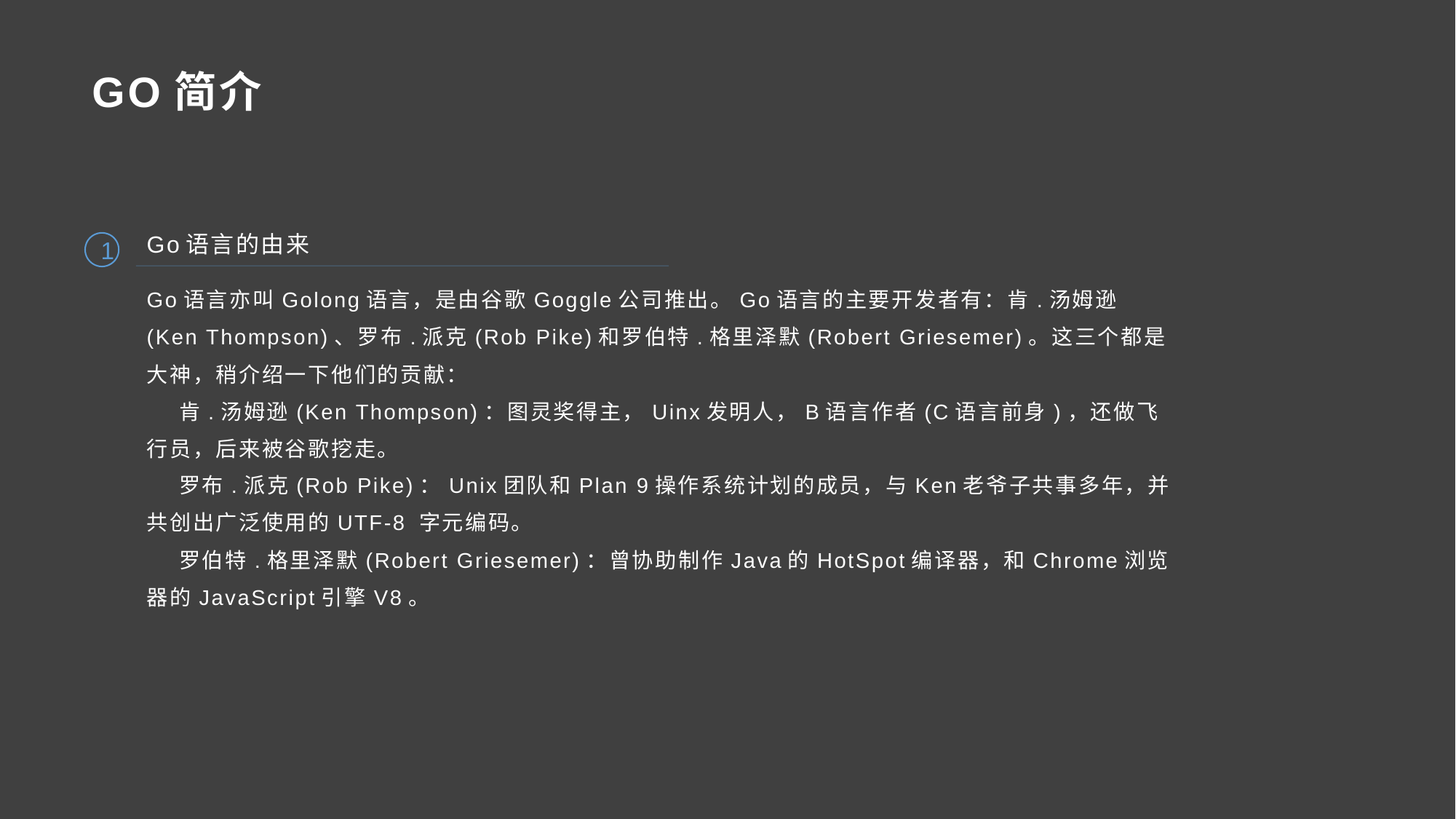

GO简介
Go语言的由来
1
Go语言亦叫Golong语言，是由谷歌Goggle公司推出。Go语言的主要开发者有：肯.汤姆逊(Ken Thompson)、罗布.派克(Rob Pike)和罗伯特.格里泽默(Robert Griesemer)。这三个都是大神，稍介绍一下他们的贡献：
    肯.汤姆逊(Ken Thompson)：图灵奖得主，Uinx发明人，B语言作者(C语言前身)，还做飞行员，后来被谷歌挖走。
    罗布.派克(Rob Pike)：Unix团队和Plan 9操作系统计划的成员，与Ken老爷子共事多年，并共创出广泛使用的UTF-8 字元编码。
    罗伯特.格里泽默(Robert Griesemer)：曾协助制作Java的HotSpot编译器，和Chrome浏览器的JavaScript引擎V8。